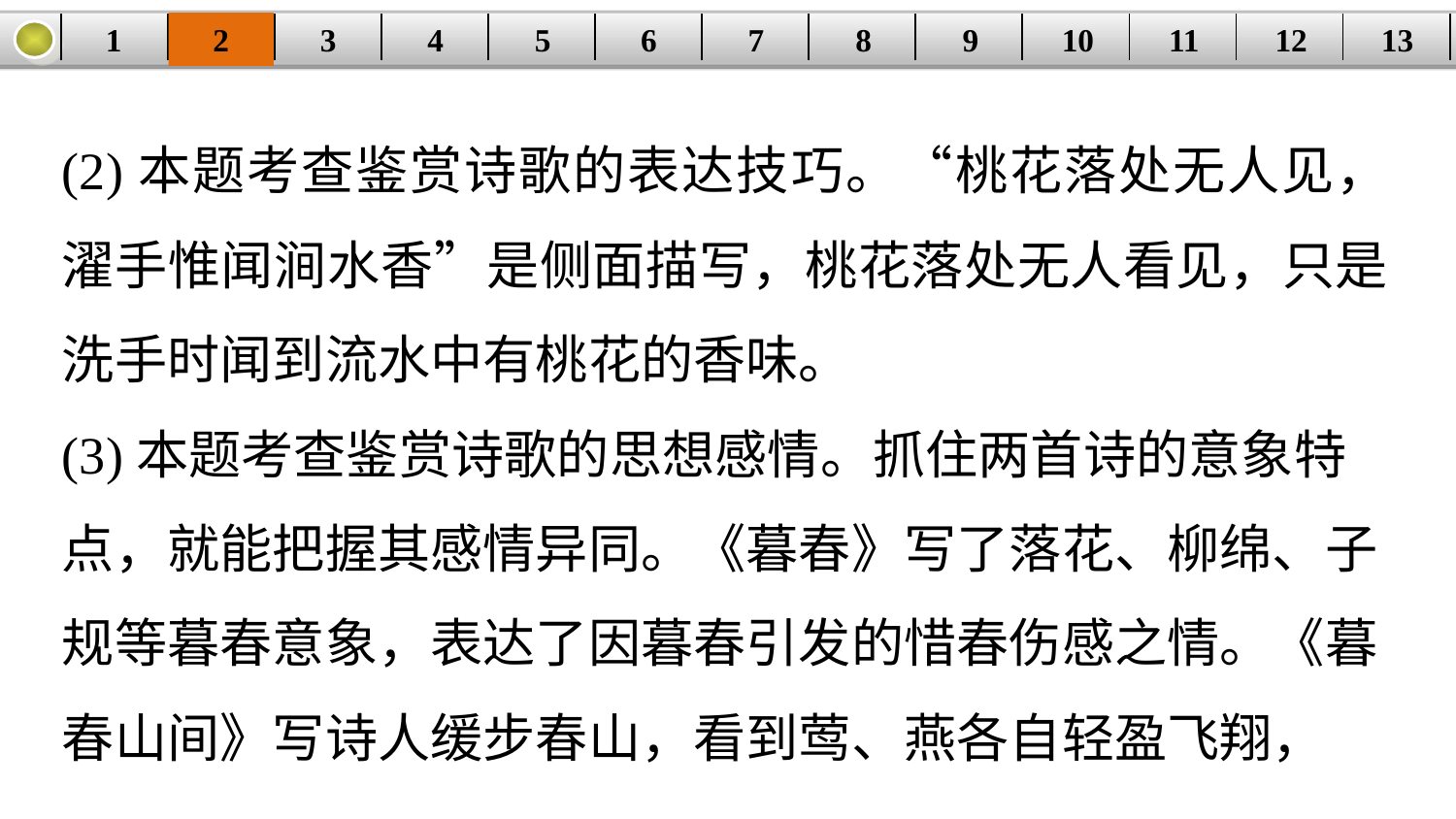

1
2
3
4
5
6
7
8
9
10
11
12
13
|  |  |  |  |  |  |  |  |  |  |  |  |  |
| --- | --- | --- | --- | --- | --- | --- | --- | --- | --- | --- | --- | --- |

(2)本题考查鉴赏诗歌的表达技巧。“桃花落处无人见，濯手惟闻涧水香”是侧面描写，桃花落处无人看见，只是洗手时闻到流水中有桃花的香味。
(3)本题考查鉴赏诗歌的思想感情。抓住两首诗的意象特点，就能把握其感情异同。《暮春》写了落花、柳绵、子规等暮春意象，表达了因暮春引发的惜春伤感之情。《暮春山间》写诗人缓步春山，看到莺、燕各自轻盈飞翔，